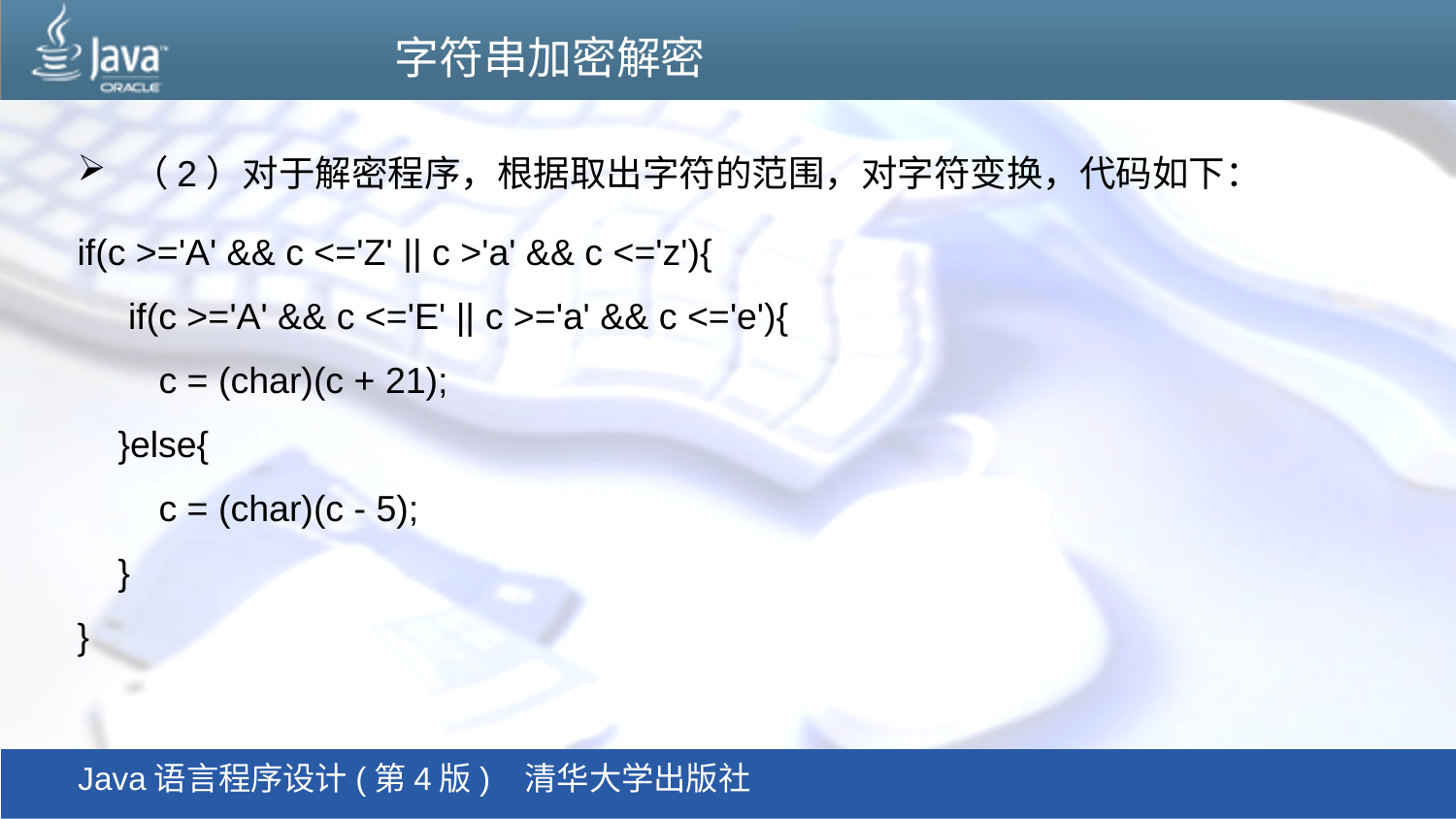

# 字符串加密解密
（2）对于解密程序，根据取出字符的范围，对字符变换，代码如下：
if(c >='A' && c <='Z' || c >'a' && c <='z'){
     if(c >='A' && c <='E' || c >='a' && c <='e'){
        c = (char)(c + 21);
    }else{
        c = (char)(c - 5);
    }
}